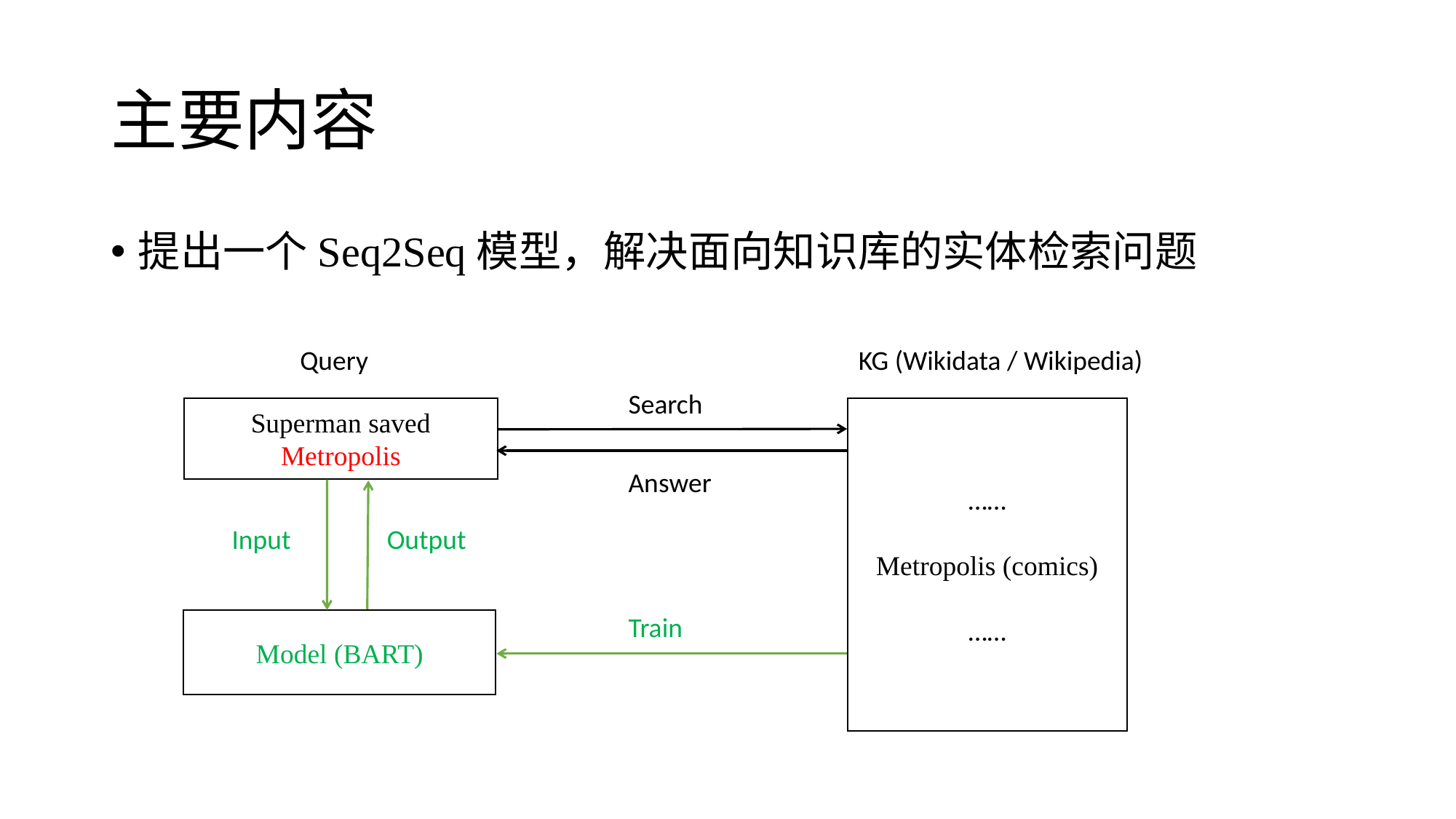

# 主要内容
提出一个Seq2Seq模型，解决面向知识库的实体检索问题
Query
KG (Wikidata / Wikipedia)
Search
Superman saved Metropolis
……

Metropolis (comics)

……
Answer
Input
Output
Train
Model (BART)
2